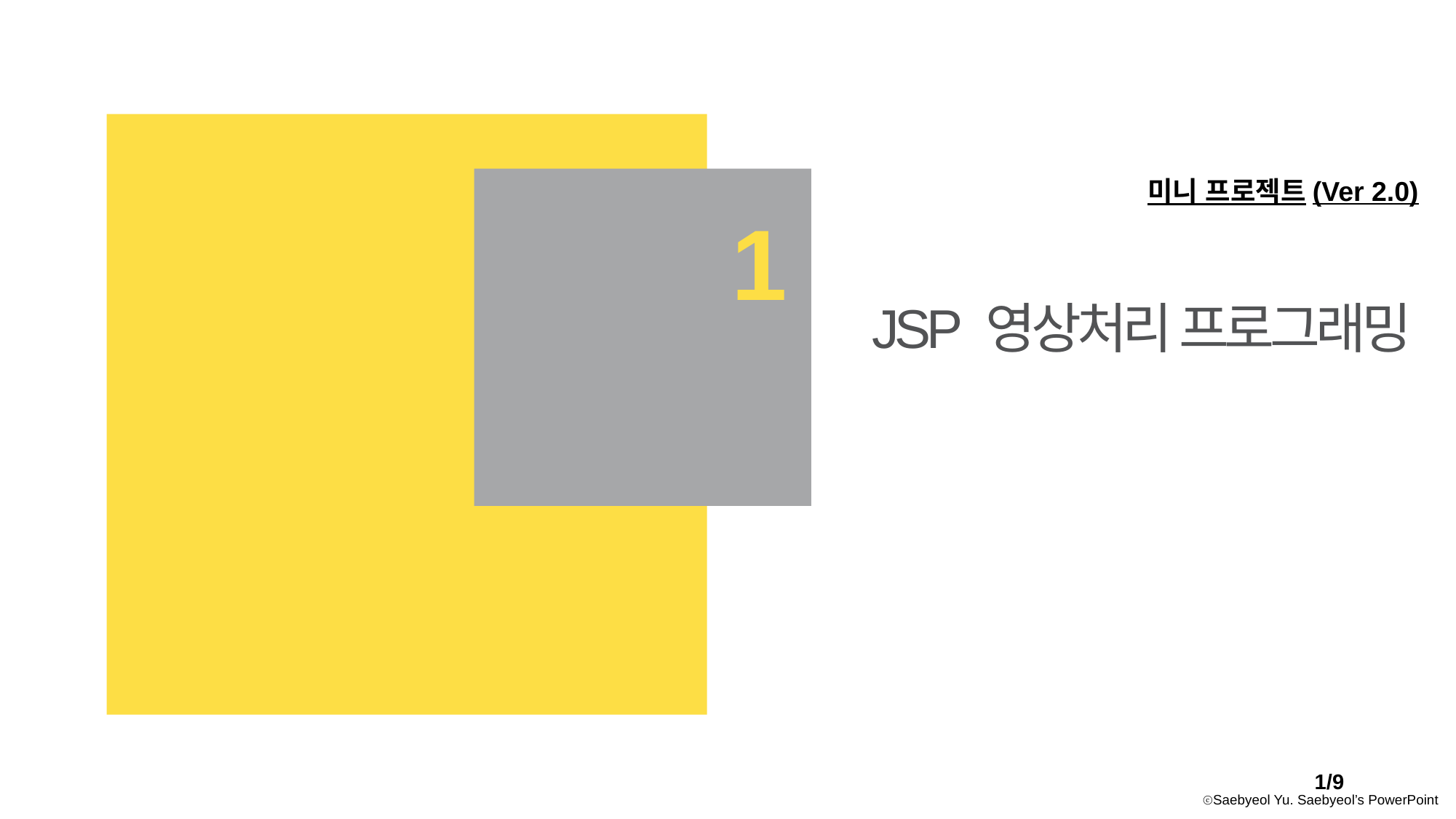

미니 프로젝트(Ver 2.0)
1
JSP 영상처리 프로그래밍
1/9